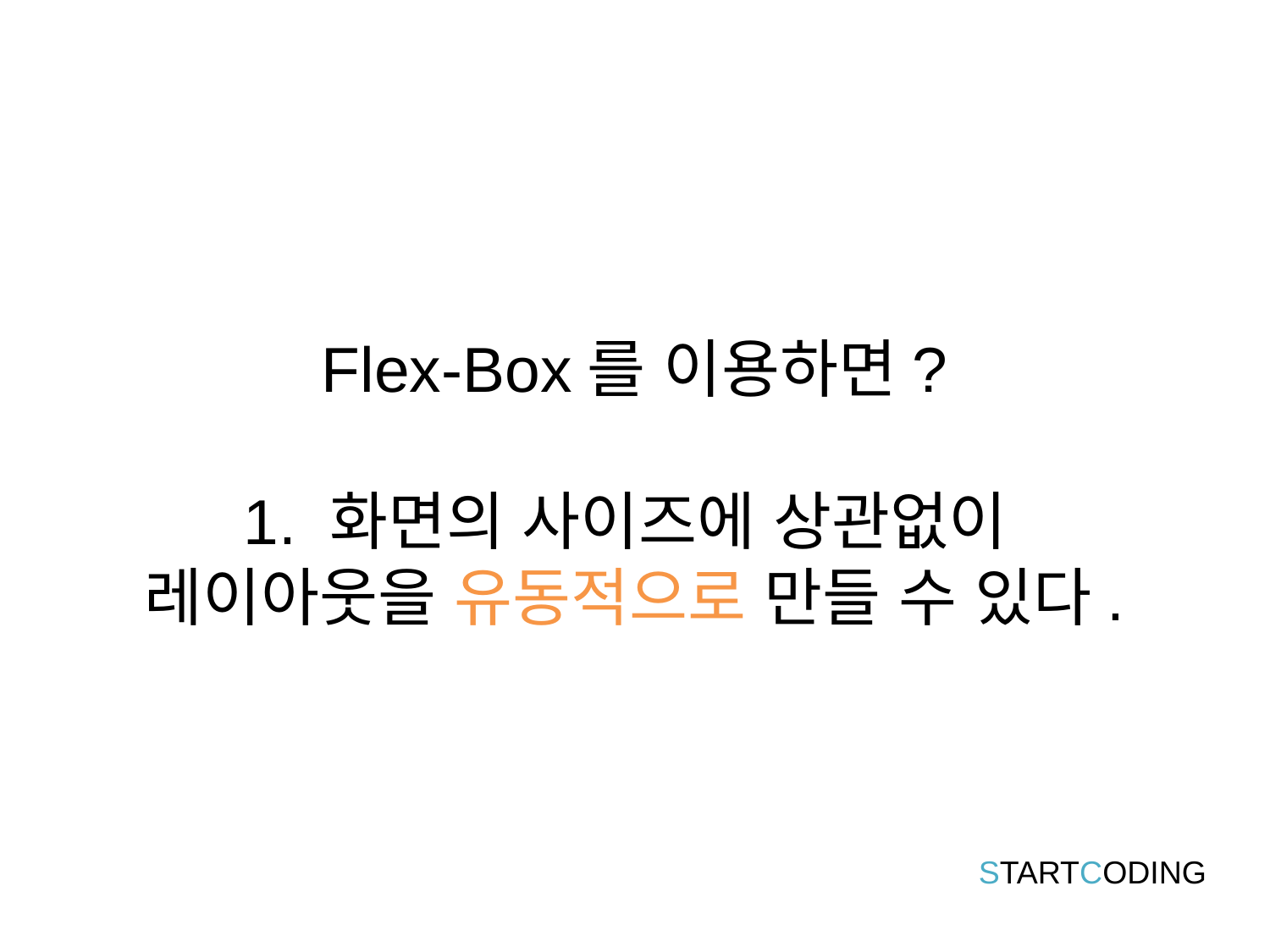

Flex-Box를 이용하면?

1. 화면의 사이즈에 상관없이
레이아웃을 유동적으로 만들 수 있다.
STARTCODING